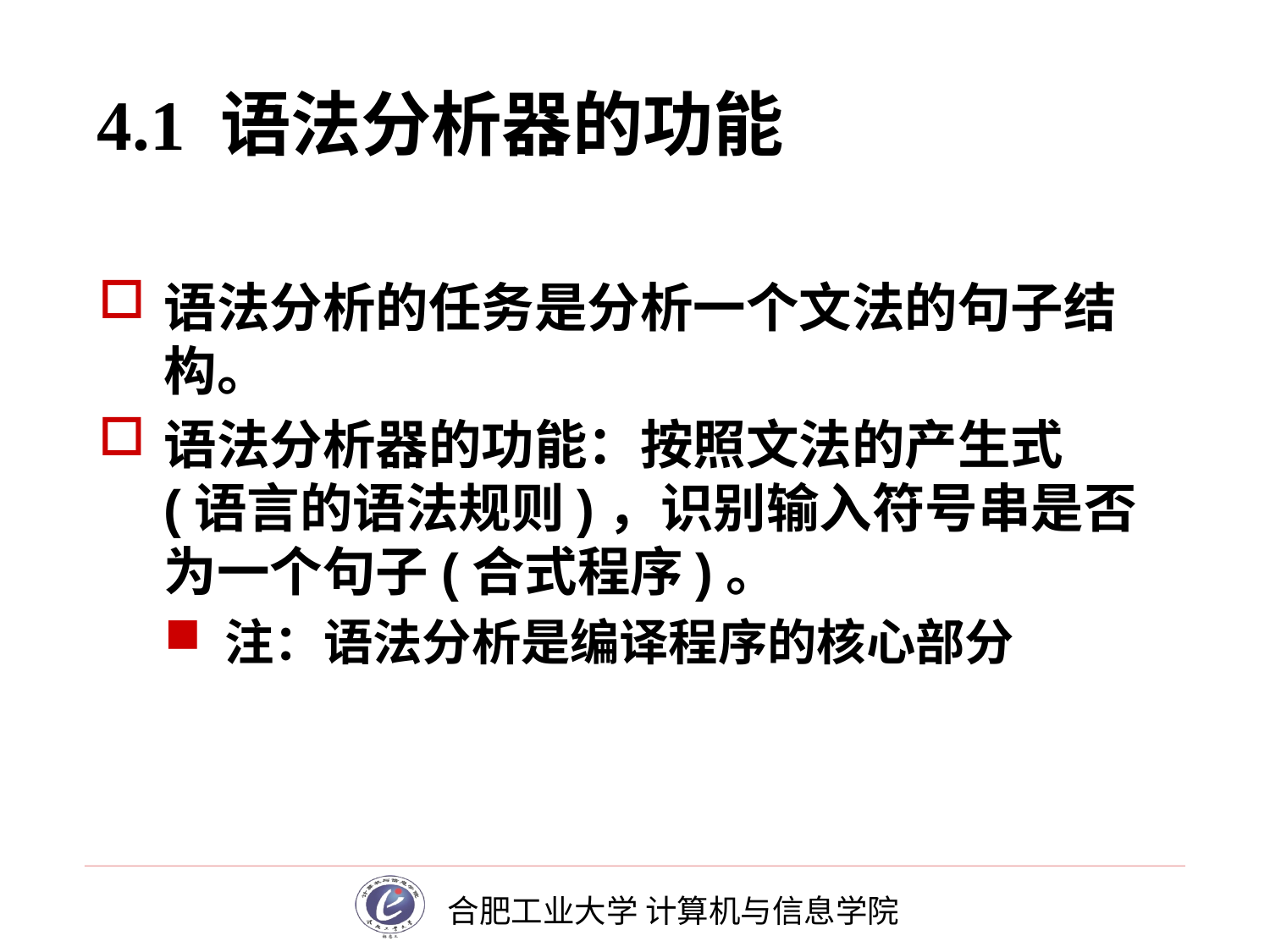

# 4.1 语法分析器的功能
语法分析的任务是分析一个文法的句子结构。
语法分析器的功能：按照文法的产生式(语言的语法规则)，识别输入符号串是否为一个句子(合式程序)。
注：语法分析是编译程序的核心部分